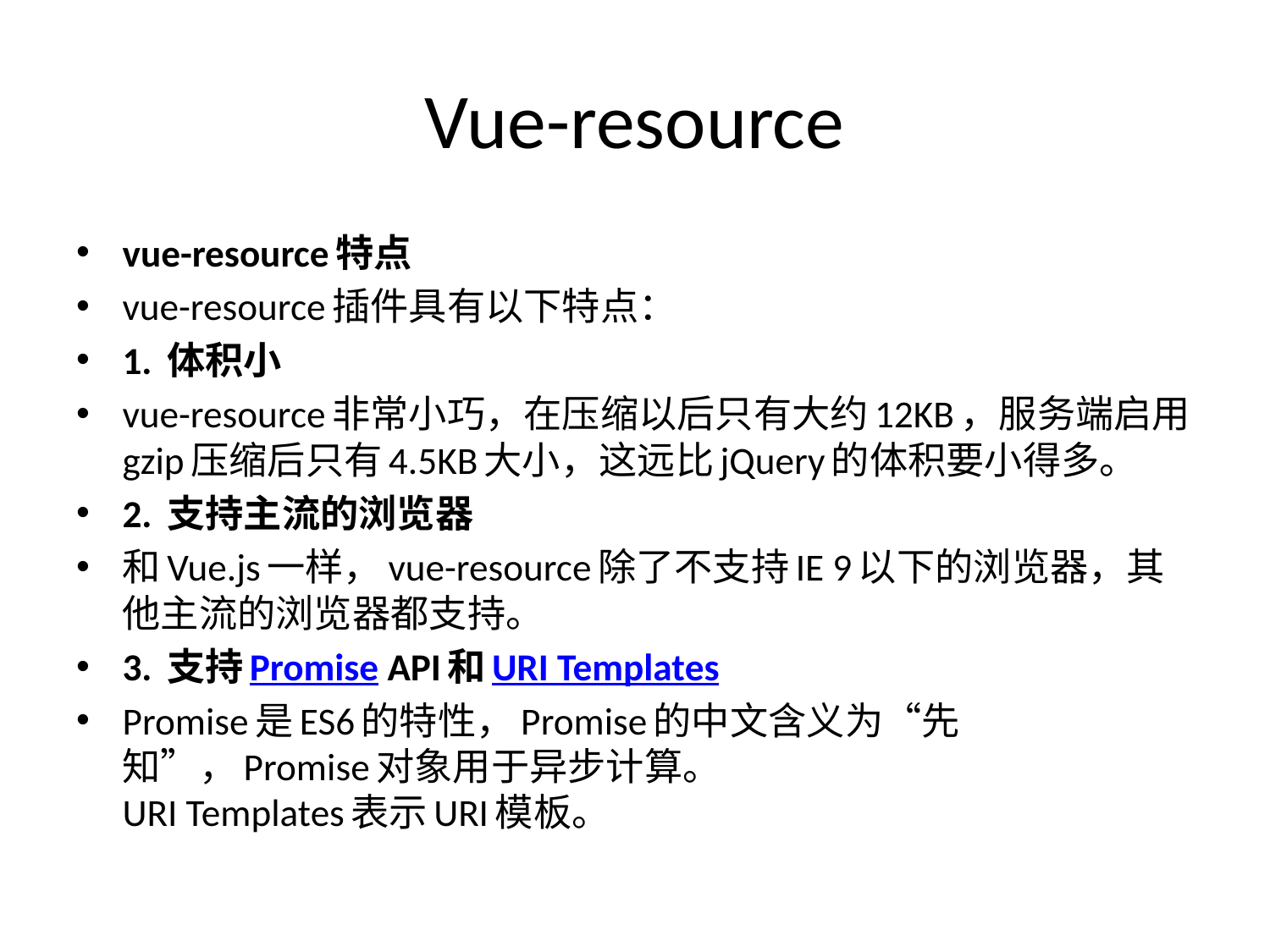

# Vue-resource
vue-resource特点
vue-resource插件具有以下特点：
1. 体积小
vue-resource非常小巧，在压缩以后只有大约12KB，服务端启用gzip压缩后只有4.5KB大小，这远比jQuery的体积要小得多。
2. 支持主流的浏览器
和Vue.js一样，vue-resource除了不支持IE 9以下的浏览器，其他主流的浏览器都支持。
3. 支持Promise API和URI Templates
Promise是ES6的特性，Promise的中文含义为“先知”，Promise对象用于异步计算。
URI Templates表示URI模板。